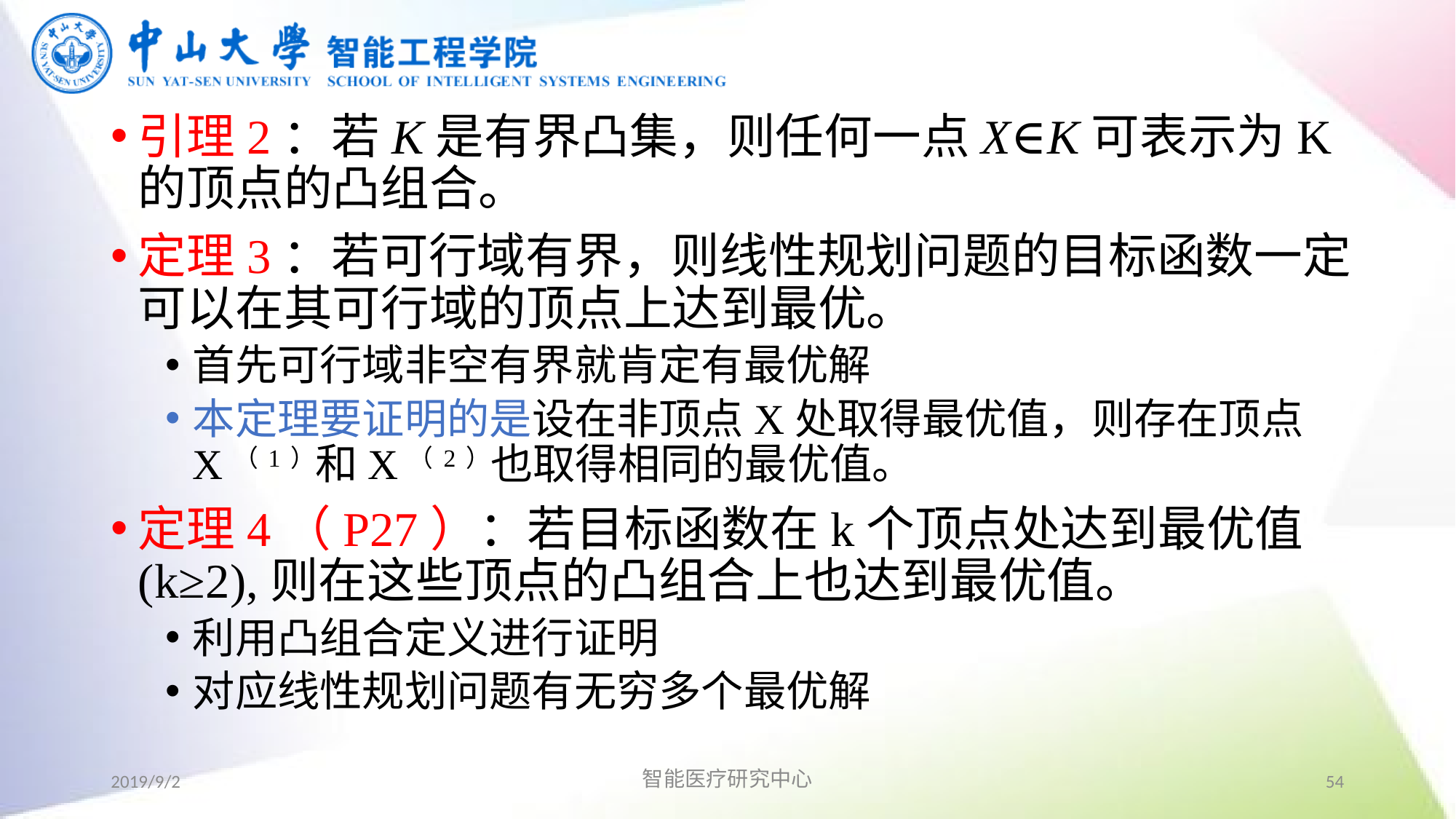

引理2：若K是有界凸集，则任何一点X∈K可表示为K的顶点的凸组合。
定理3：若可行域有界，则线性规划问题的目标函数一定可以在其可行域的顶点上达到最优。
首先可行域非空有界就肯定有最优解
本定理要证明的是设在非顶点X处取得最优值，则存在顶点X（1）和X（2）也取得相同的最优值。
定理4（P27）：若目标函数在k个顶点处达到最优值(k≥2),则在这些顶点的凸组合上也达到最优值。
利用凸组合定义进行证明
对应线性规划问题有无穷多个最优解
2019/9/2
智能医疗研究中心
54